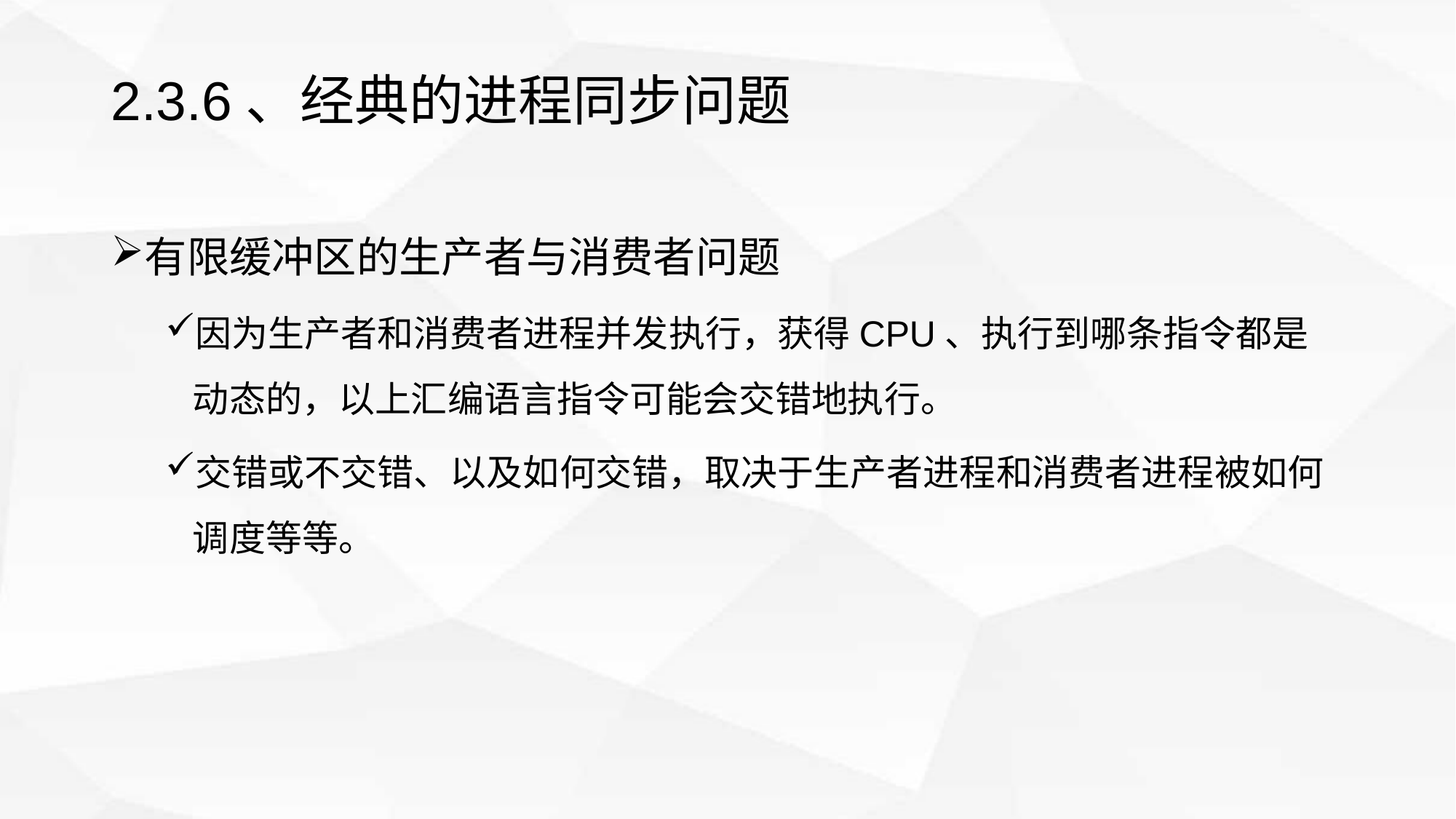

# 2.3.6、经典的进程同步问题
有限缓冲区的生产者与消费者问题
因为生产者和消费者进程并发执行，获得CPU、执行到哪条指令都是动态的，以上汇编语言指令可能会交错地执行。
交错或不交错、以及如何交错，取决于生产者进程和消费者进程被如何调度等等。